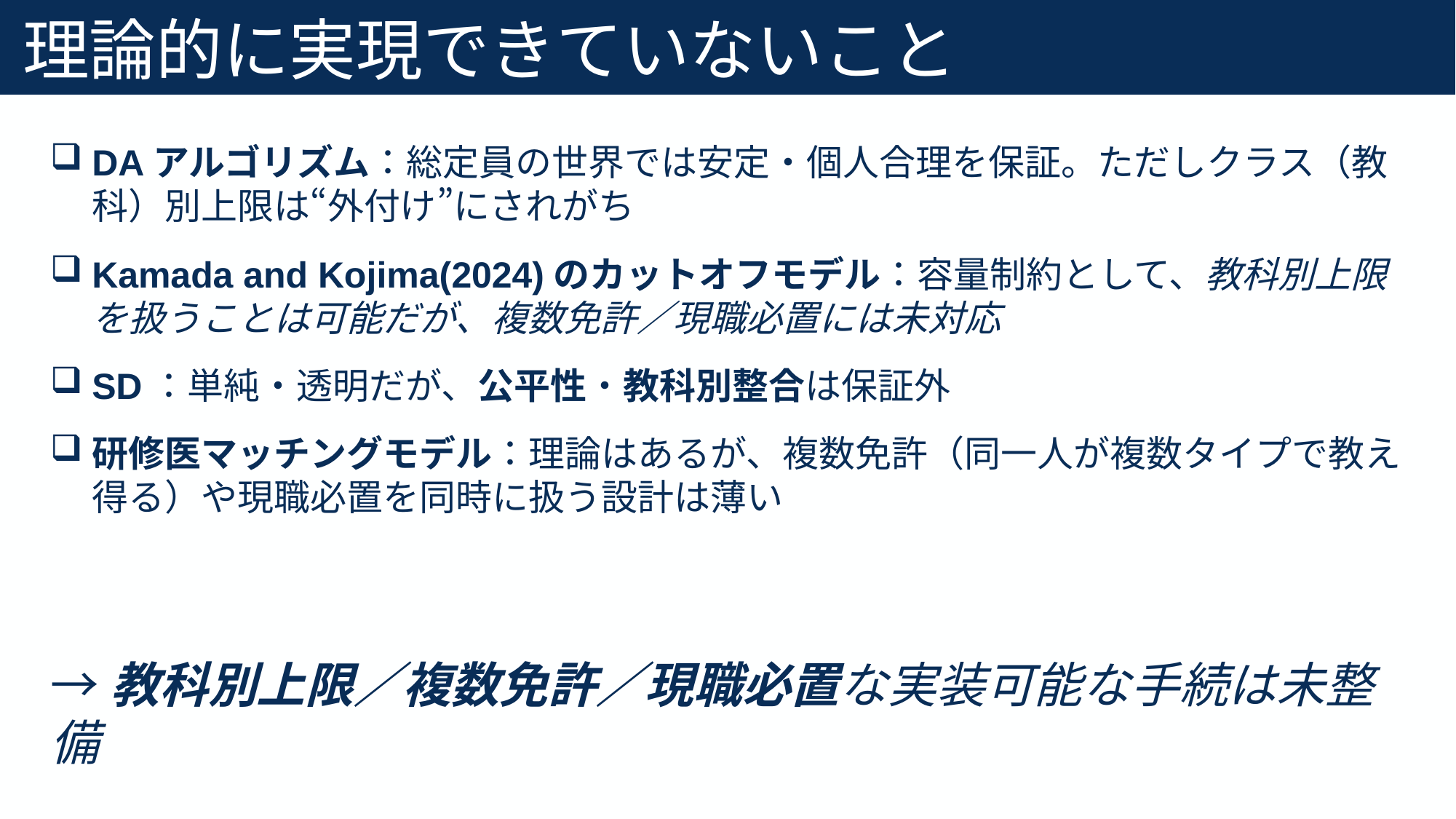

# 理論的に実現できていないこと
47
DAアルゴリズム：総定員の世界では安定・個人合理を保証。ただしクラス（教科）別上限は“外付け”にされがち
Kamada and Kojima(2024)のカットオフモデル：容量制約として、教科別上限を扱うことは可能だが、複数免許／現職必置には未対応
SD：単純・透明だが、公平性・教科別整合は保証外
研修医マッチングモデル：理論はあるが、複数免許（同一人が複数タイプで教え得る）や現職必置を同時に扱う設計は薄い

→教科別上限／複数免許／現職必置な実装可能な手続は未整備